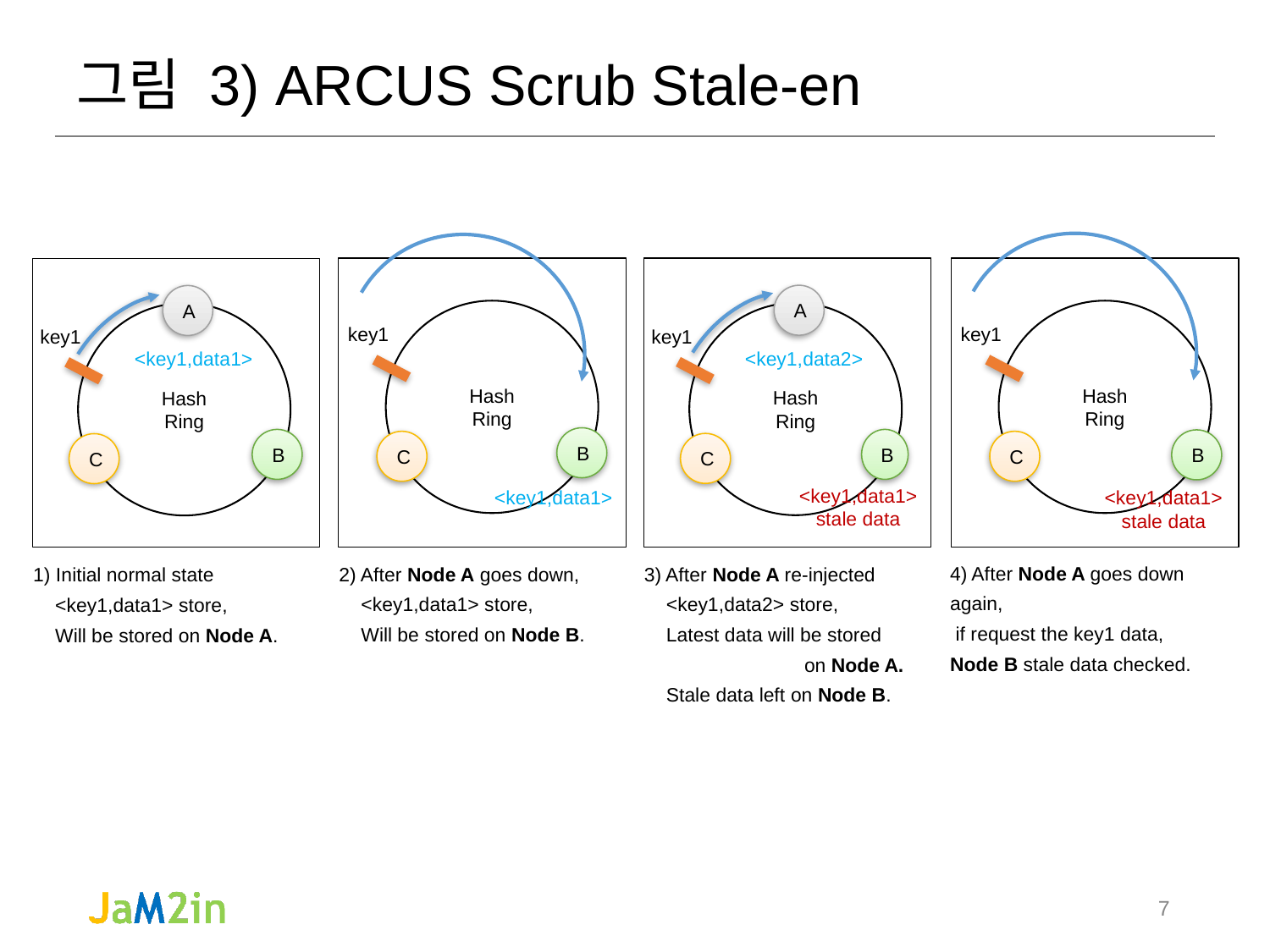

# 그림 3) ARCUS Scrub Stale-en

A
Hash
Ring

key1
<key1,data2>
B
C
<key1,data1>
stale data

A
Hash
Ring

key1
<key1,data1>
B
C
Hash
Ring
Hash
Ring
key1
key1
B
B
C
C
<key1,data1>
<key1,data1>
stale data
4) After Node A goes down again,
 if request the key1 data,
Node B stale data checked.
2) After Node A goes down,
    <key1,data1> store,
    Will be stored on Node B.
3) After Node A re-injected
    <key1,data2> store,
    Latest data will be stored
	      on Node A.
    Stale data left on Node B.
1) Initial normal state
    <key1,data1> store,
    Will be stored on Node A.
7